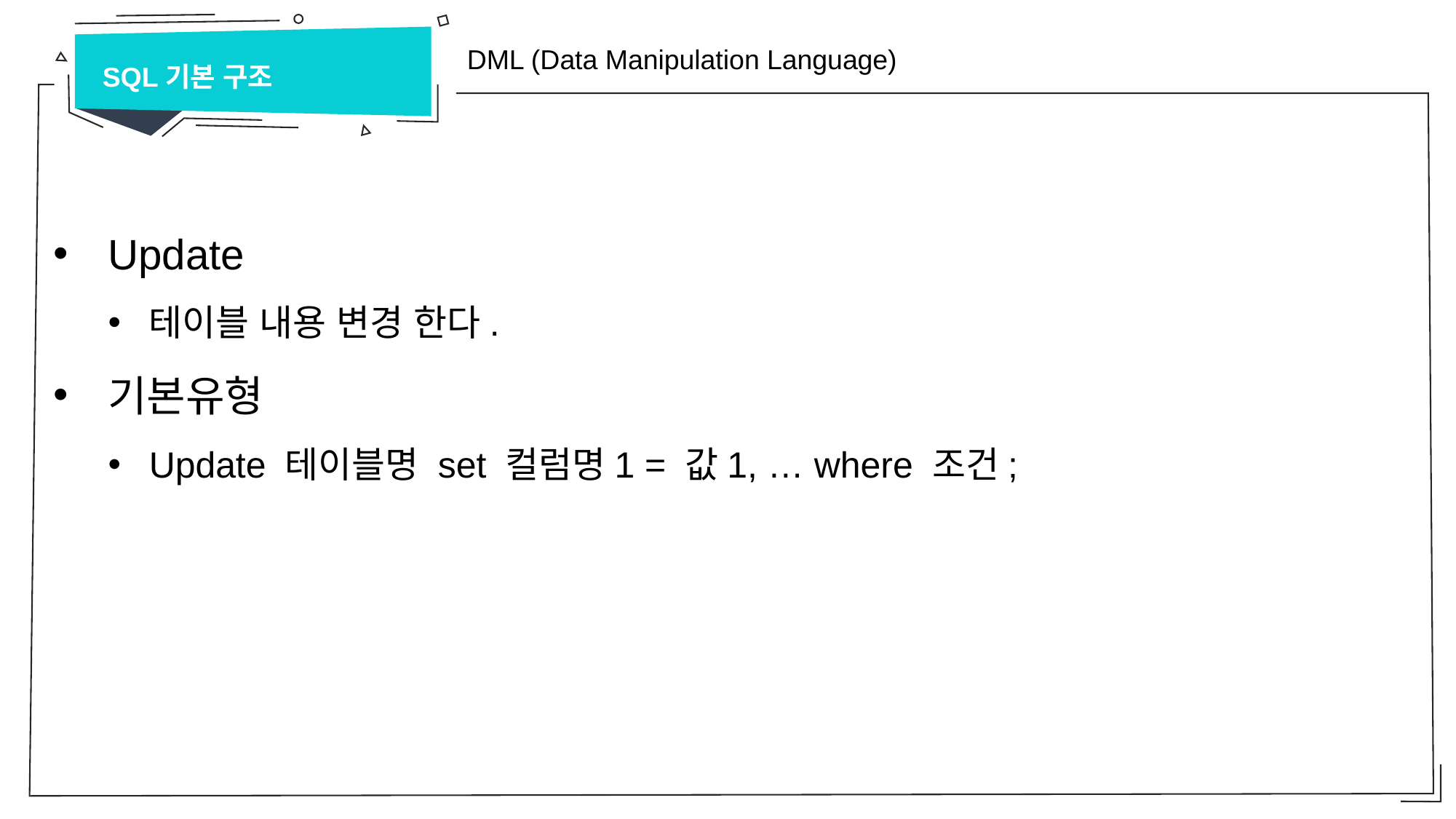

DML (Data Manipulation Language)
SQL기본 구조
Update
테이블 내용 변경 한다.
기본유형
Update 테이블명 set 컬럼명1 = 값1, … where 조건;